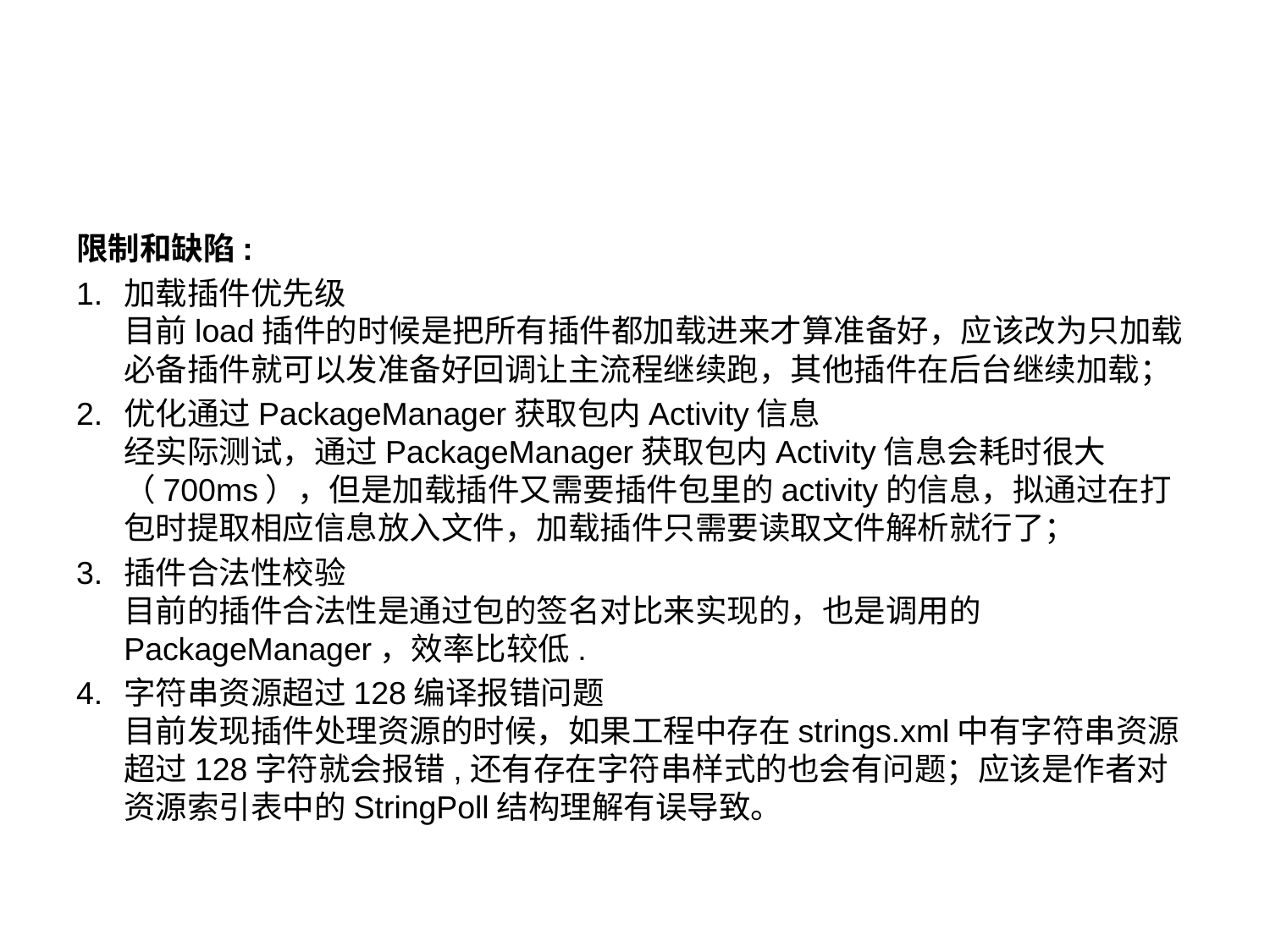

限制和缺陷:
加载插件优先级 
目前load插件的时候是把所有插件都加载进来才算准备好，应该改为只加载必备插件就可以发准备好回调让主流程继续跑，其他插件在后台继续加载；
优化通过PackageManager获取包内Activity信息 
经实际测试，通过PackageManager获取包内Activity信息会耗时很大（700ms），但是加载插件又需要插件包里的activity的信息，拟通过在打包时提取相应信息放入文件，加载插件只需要读取文件解析就行了；
插件合法性校验 
目前的插件合法性是通过包的签名对比来实现的，也是调用的PackageManager，效率比较低.
字符串资源超过128编译报错问题 
目前发现插件处理资源的时候，如果工程中存在strings.xml中有字符串资源超过128字符就会报错,还有存在字符串样式的也会有问题；应该是作者对资源索引表中的StringPoll结构理解有误导致。